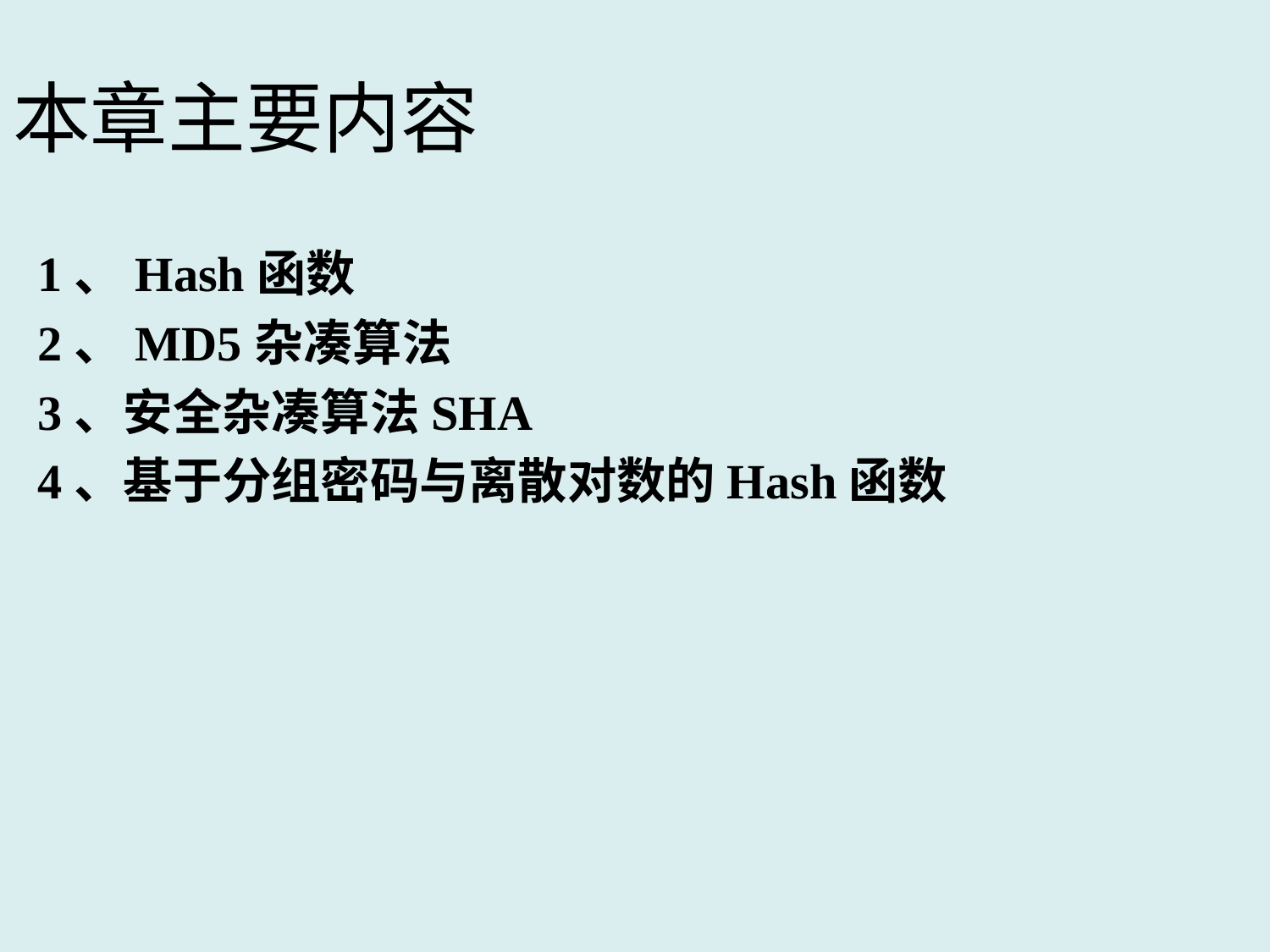

# 本章主要内容
1、Hash函数
2、MD5杂凑算法
3、安全杂凑算法SHA
4、基于分组密码与离散对数的Hash函数